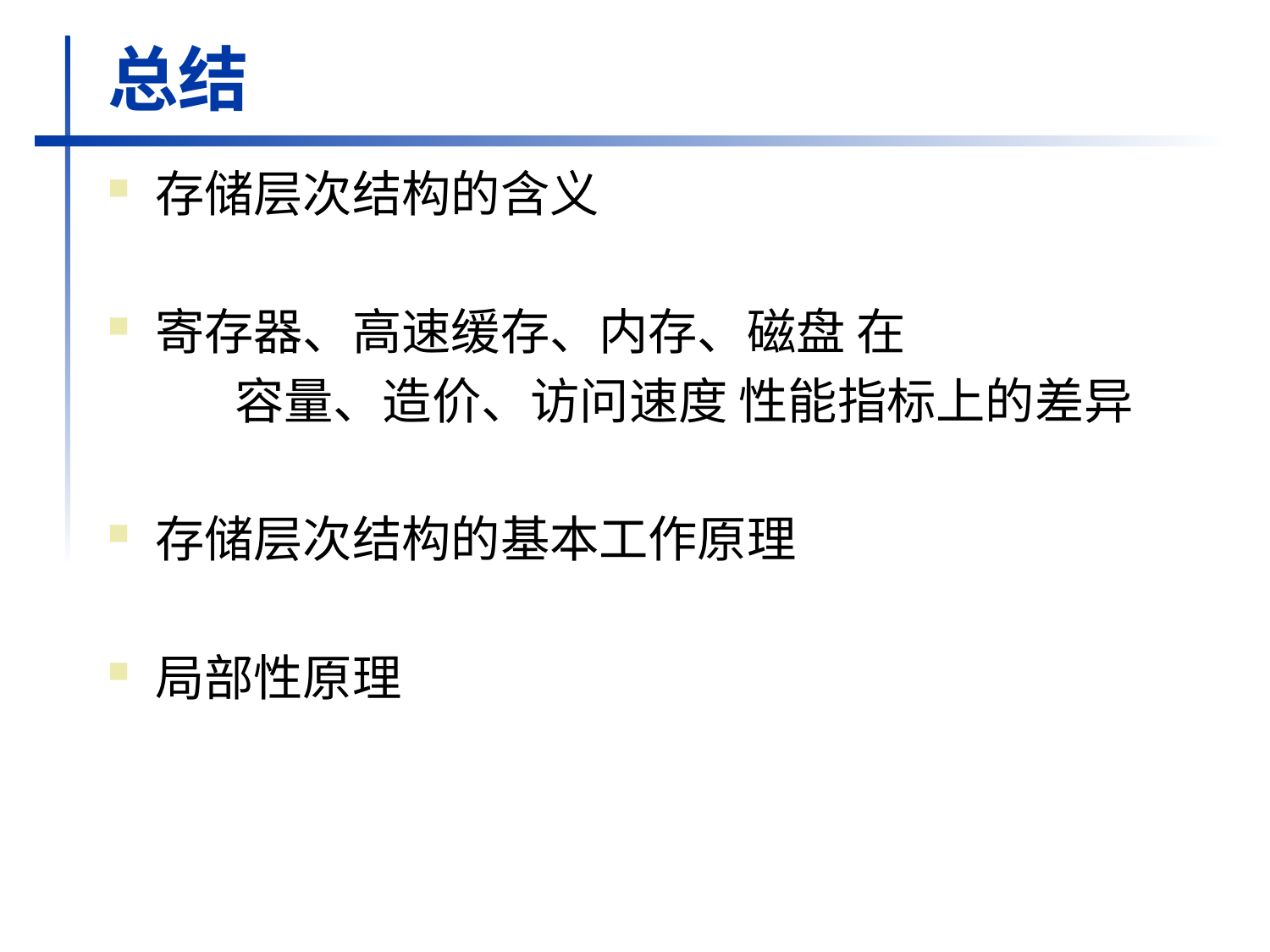

# 总结
存储层次结构的含义

寄存器、高速缓存、内存、磁盘 在
	容量、造价、访问速度 性能指标上的差异

存储层次结构的基本工作原理

局部性原理